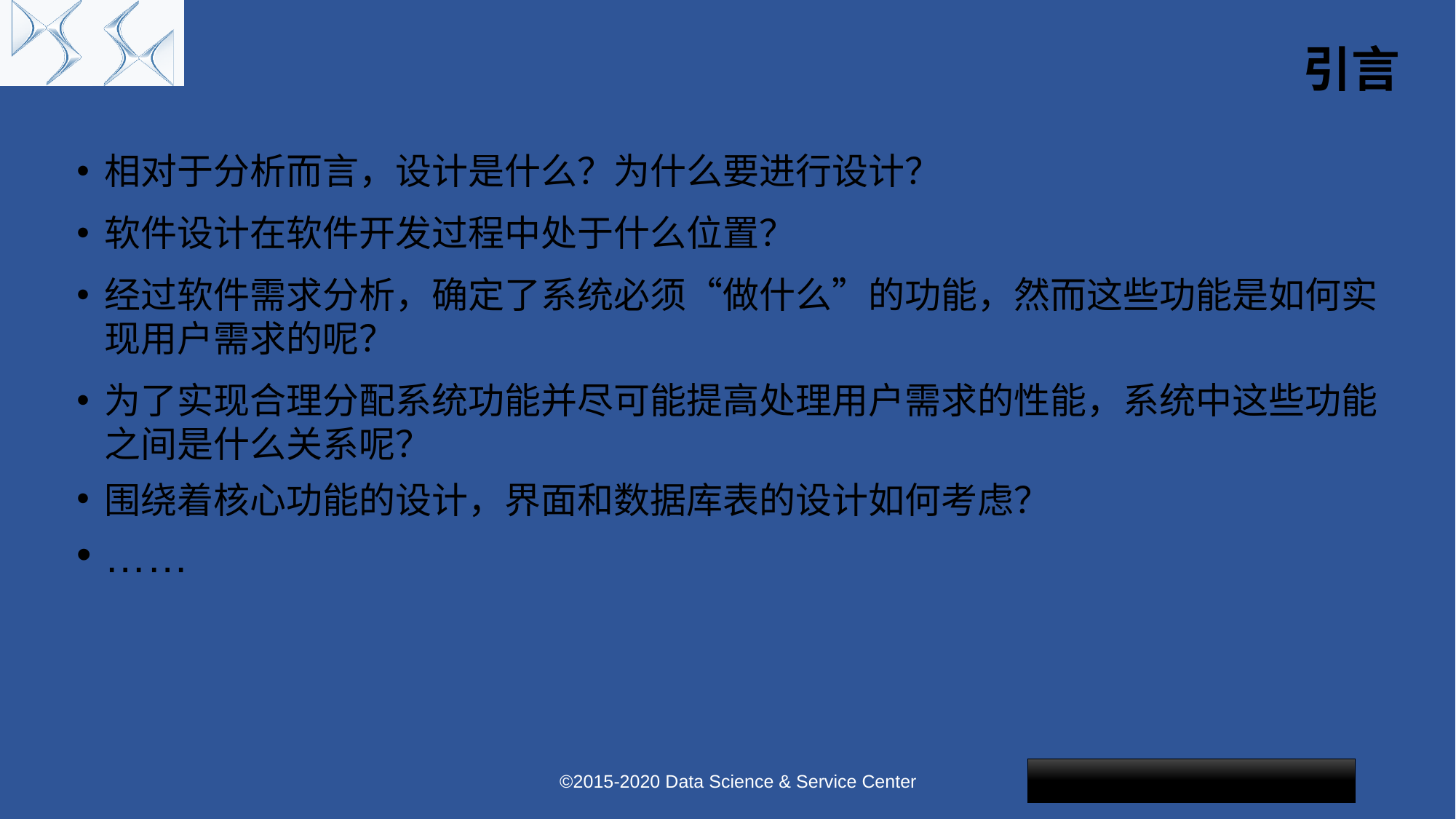

# 引言
相对于分析而言，设计是什么？为什么要进行设计？
软件设计在软件开发过程中处于什么位置？
经过软件需求分析，确定了系统必须“做什么”的功能，然而这些功能是如何实现用户需求的呢？
为了实现合理分配系统功能并尽可能提高处理用户需求的性能，系统中这些功能之间是什么关系呢？
围绕着核心功能的设计，界面和数据库表的设计如何考虑？
……

©2015-2020 Data Science & Service Center
3